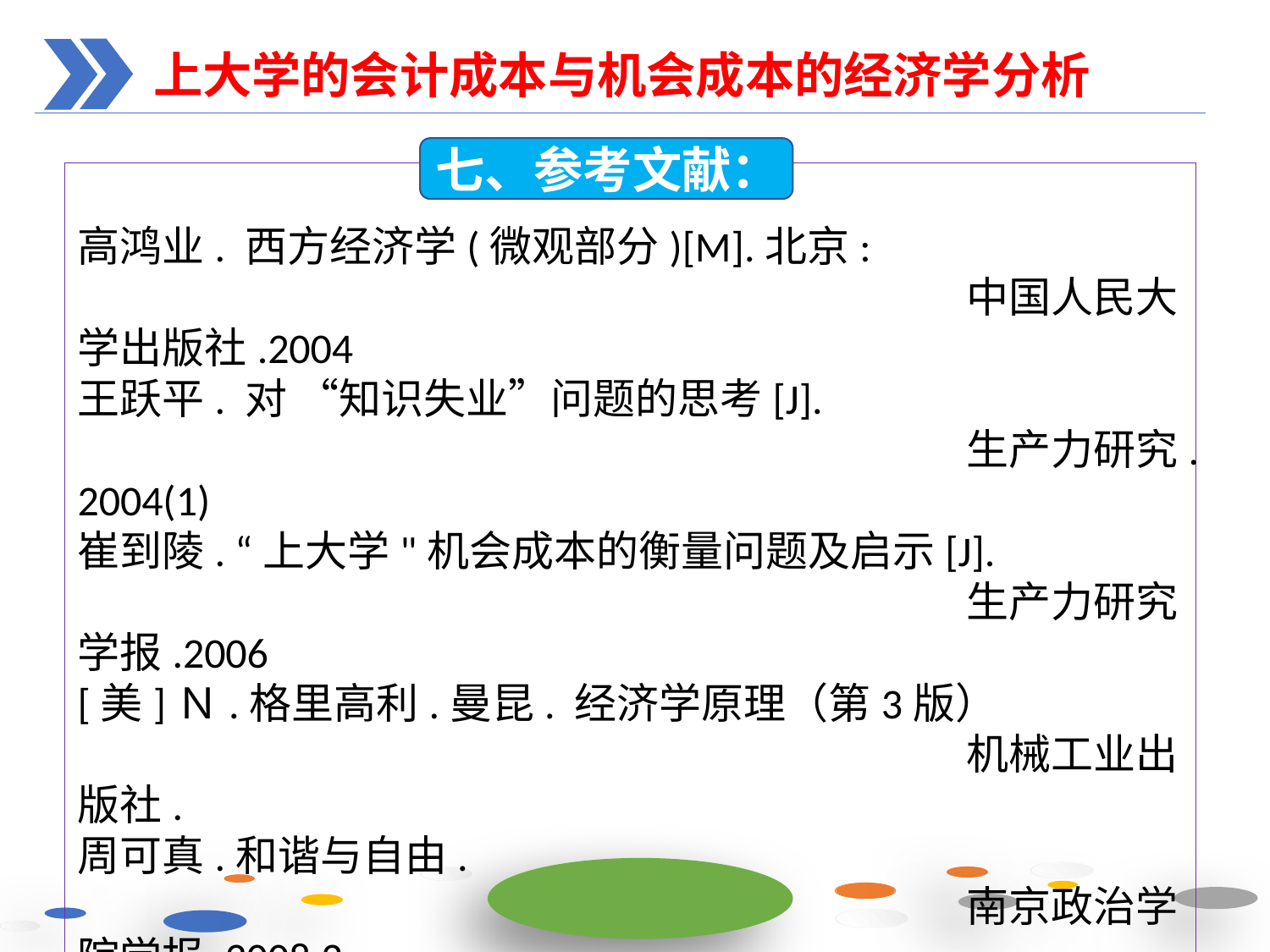

上大学的会计成本与机会成本的经济学分析
七、参考文献：

高鸿业. 西方经济学(微观部分)[M].北京:
							中国人民大学出版社.2004
王跃平. 对 “知识失业”问题的思考[J].
							生产力研究.2004(1)
崔到陵. “上大学"机会成本的衡量问题及启示[J].
							生产力研究学报.2006
[美]Ｎ.格里高利.曼昆. 经济学原理（第3版）
							机械工业出版社.
周可真.和谐与自由.
							南京政治学院学报.2008.2
马克思.1844年经济学哲学手稿.
							人民出版社.1997:48-49